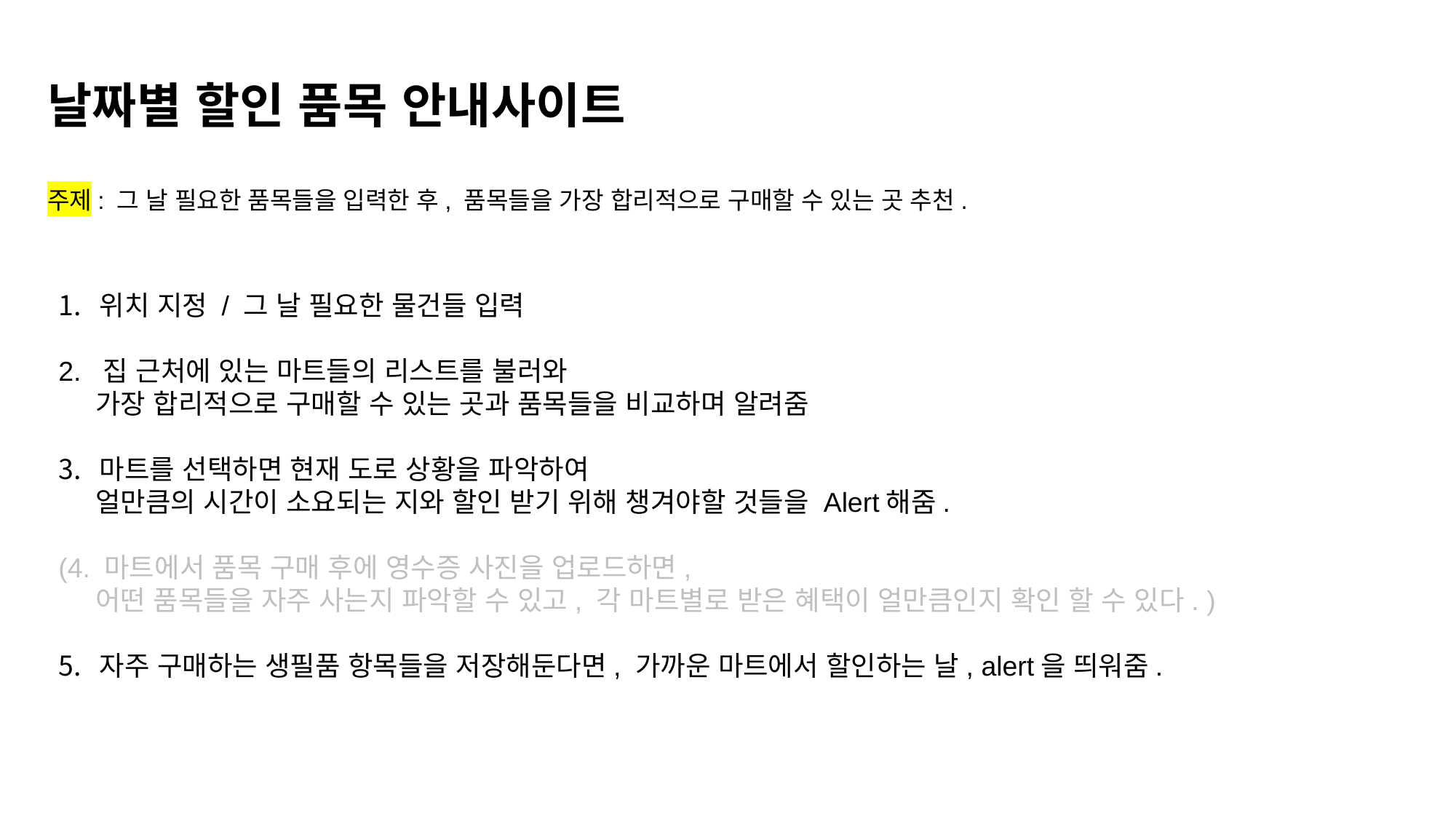

# 날짜별 할인 품목 안내사이트
주제: 그 날 필요한 품목들을 입력한 후, 품목들을 가장 합리적으로 구매할 수 있는 곳 추천.
위치 지정 / 그 날 필요한 물건들 입력

2.  집 근처에 있는 마트들의 리스트를 불러와
    가장 합리적으로 구매할 수 있는 곳과 품목들을 비교하며 알려줌

마트를 선택하면 현재 도로 상황을 파악하여
    얼만큼의 시간이 소요되는 지와 할인 받기 위해 챙겨야할 것들을 Alert해줌.

(4. 마트에서 품목 구매 후에 영수증 사진을 업로드하면,
    어떤 품목들을 자주 사는지 파악할 수 있고, 각 마트별로 받은 혜택이 얼만큼인지 확인 할 수 있다. )

자주 구매하는 생필품 항목들을 저장해둔다면, 가까운 마트에서 할인하는 날, alert을 띄워줌.